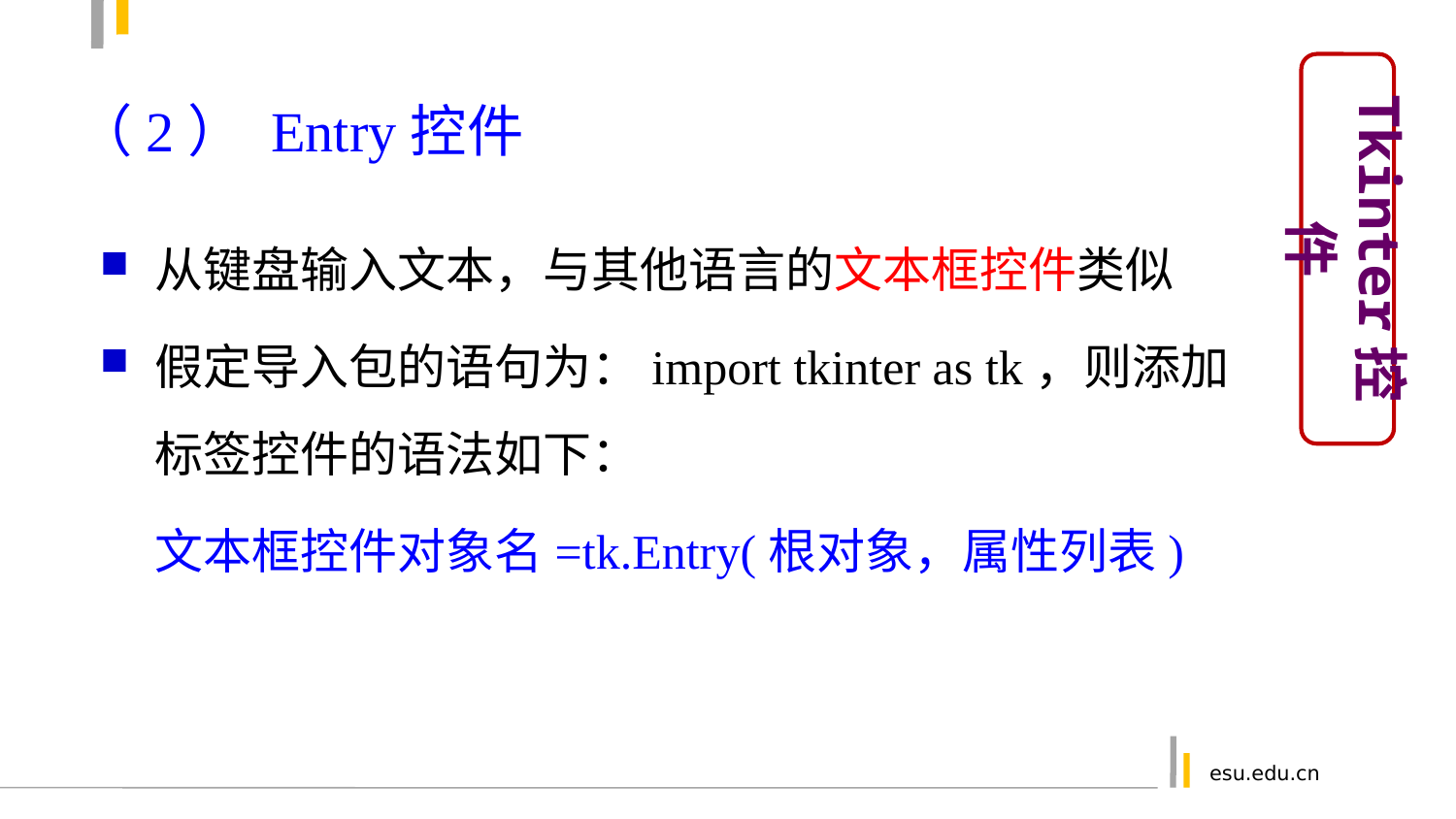

Tkinter控件
（2） Entry控件
从键盘输入文本，与其他语言的文本框控件类似
假定导入包的语句为：import tkinter as tk，则添加标签控件的语法如下：
文本框控件对象名=tk.Entry(根对象，属性列表)